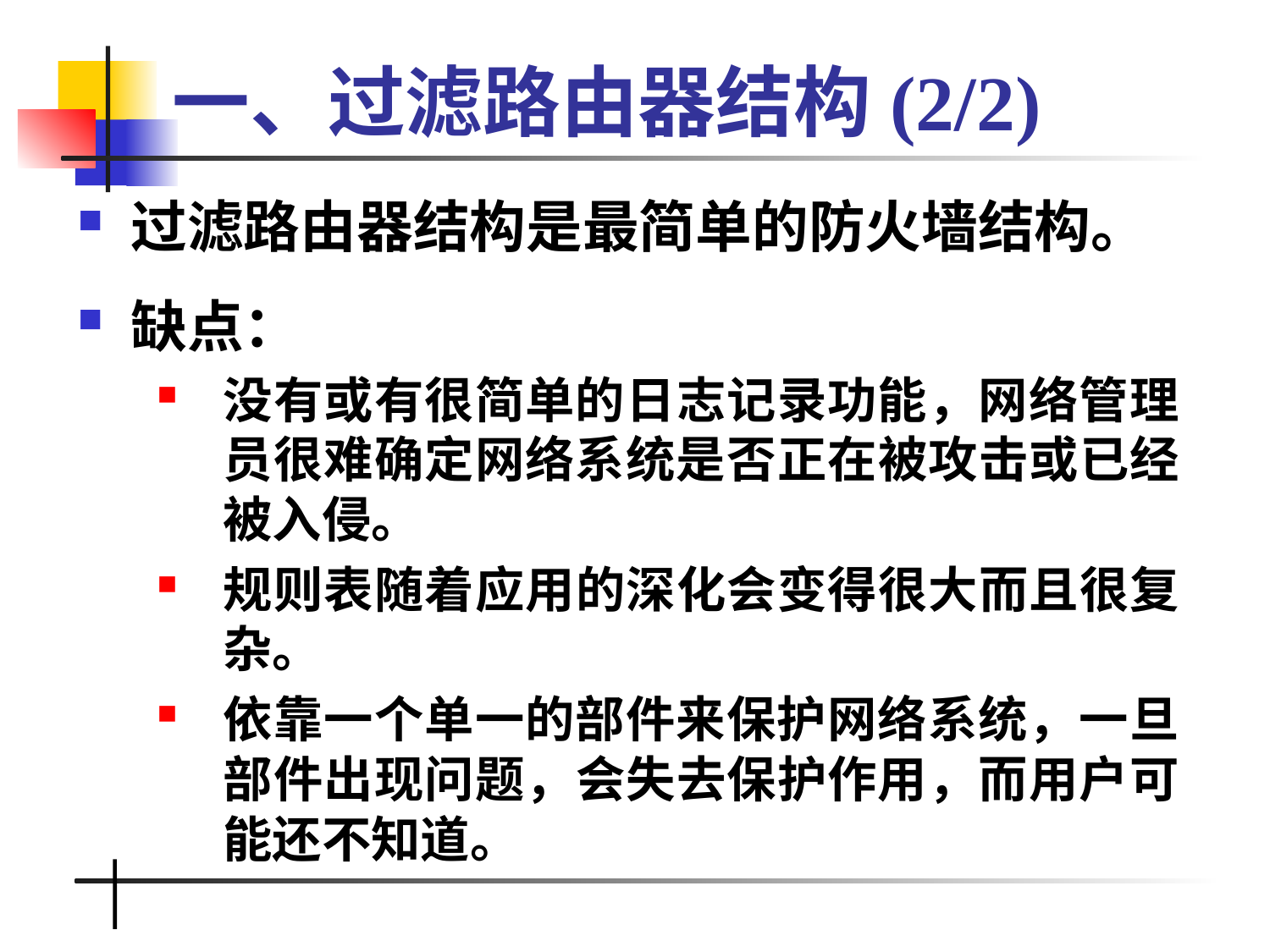

# 一、过滤路由器结构(2/2)
过滤路由器结构是最简单的防火墙结构。
缺点：
没有或有很简单的日志记录功能，网络管理员很难确定网络系统是否正在被攻击或已经被入侵。
规则表随着应用的深化会变得很大而且很复杂。
依靠一个单一的部件来保护网络系统，一旦部件出现问题，会失去保护作用，而用户可能还不知道。